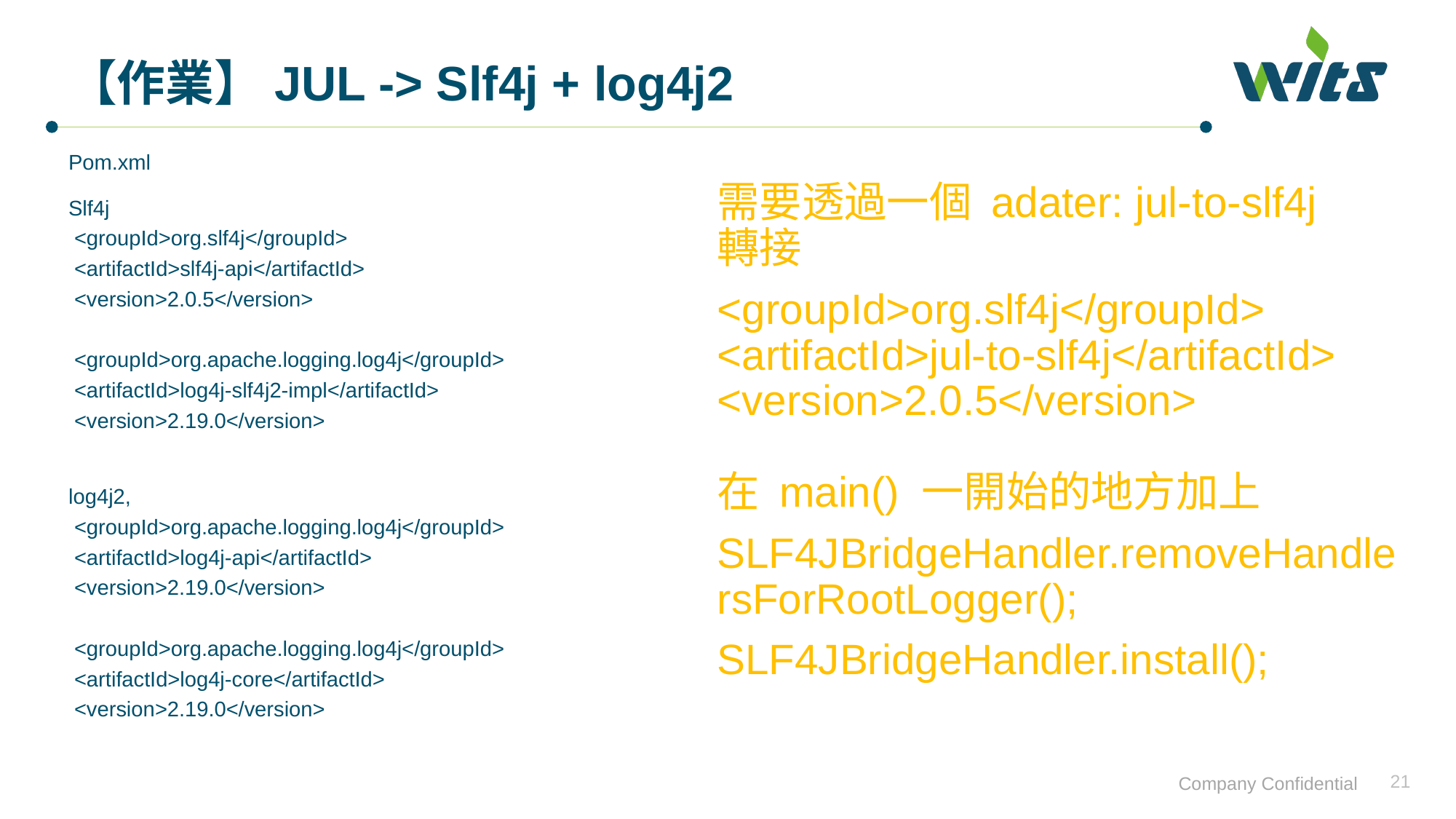

# 【作業】JUL -> Slf4j + log4j2
Pom.xml

Slf4j
 <groupId>org.slf4j</groupId>
 <artifactId>slf4j-api</artifactId>
 <version>2.0.5</version>

 <groupId>org.apache.logging.log4j</groupId>
 <artifactId>log4j-slf4j2-impl</artifactId>
 <version>2.19.0</version>

log4j2,
 <groupId>org.apache.logging.log4j</groupId>
 <artifactId>log4j-api</artifactId>
 <version>2.19.0</version>

 <groupId>org.apache.logging.log4j</groupId>
 <artifactId>log4j-core</artifactId>
 <version>2.19.0</version>
需要透過一個 adater: jul-to-slf4j
轉接
<groupId>org.slf4j</groupId>
<artifactId>jul-to-slf4j</artifactId>     <version>2.0.5</version>

在 main() 一開始的地方加上
SLF4JBridgeHandler.removeHandlersForRootLogger();
SLF4JBridgeHandler.install();
21